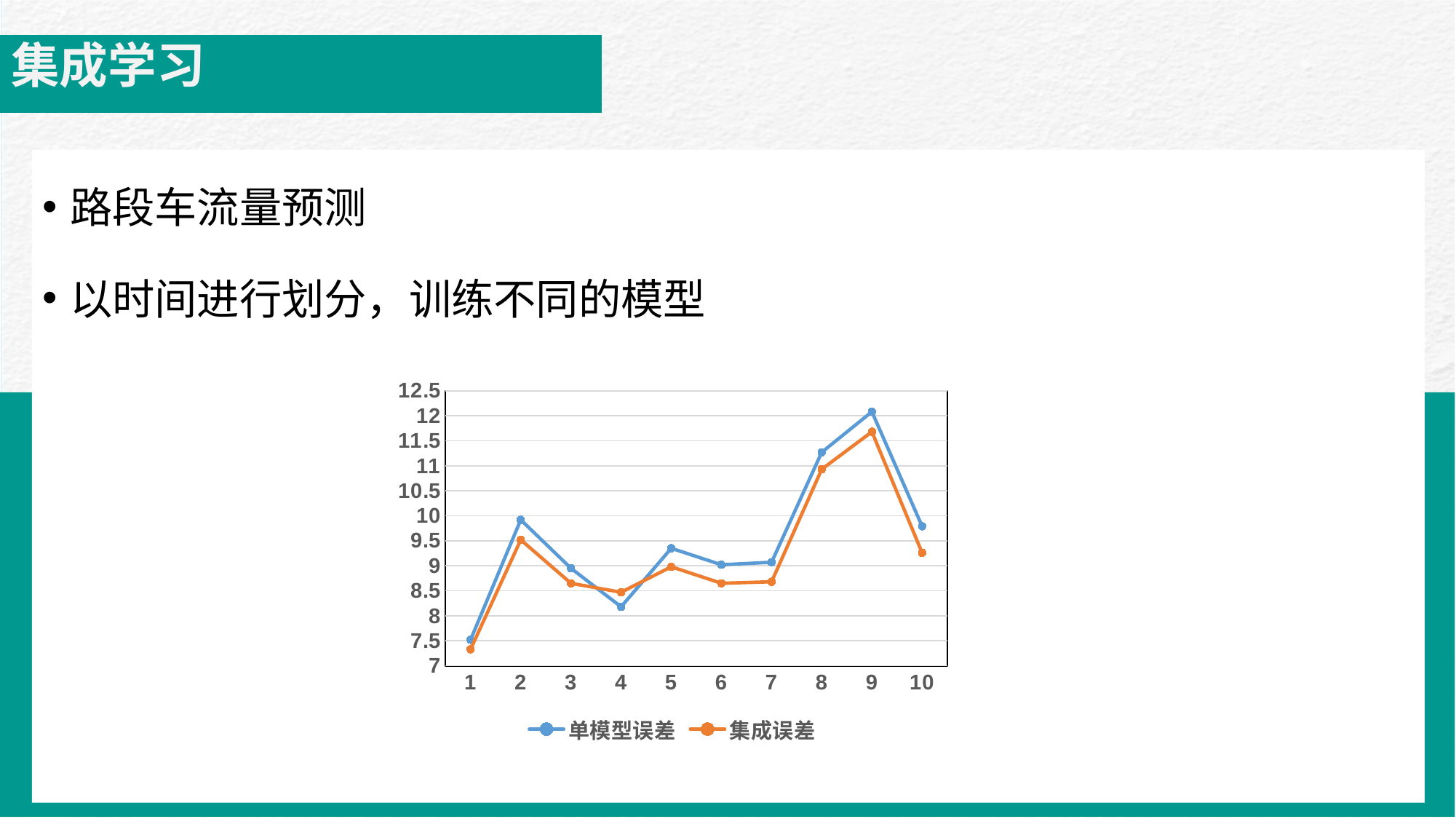

# 集成学习
路段车流量预测
以时间进行划分，训练不同的模型

### Chart

| Category | 单模型误差 | 集成误差 |
|---|---|---|